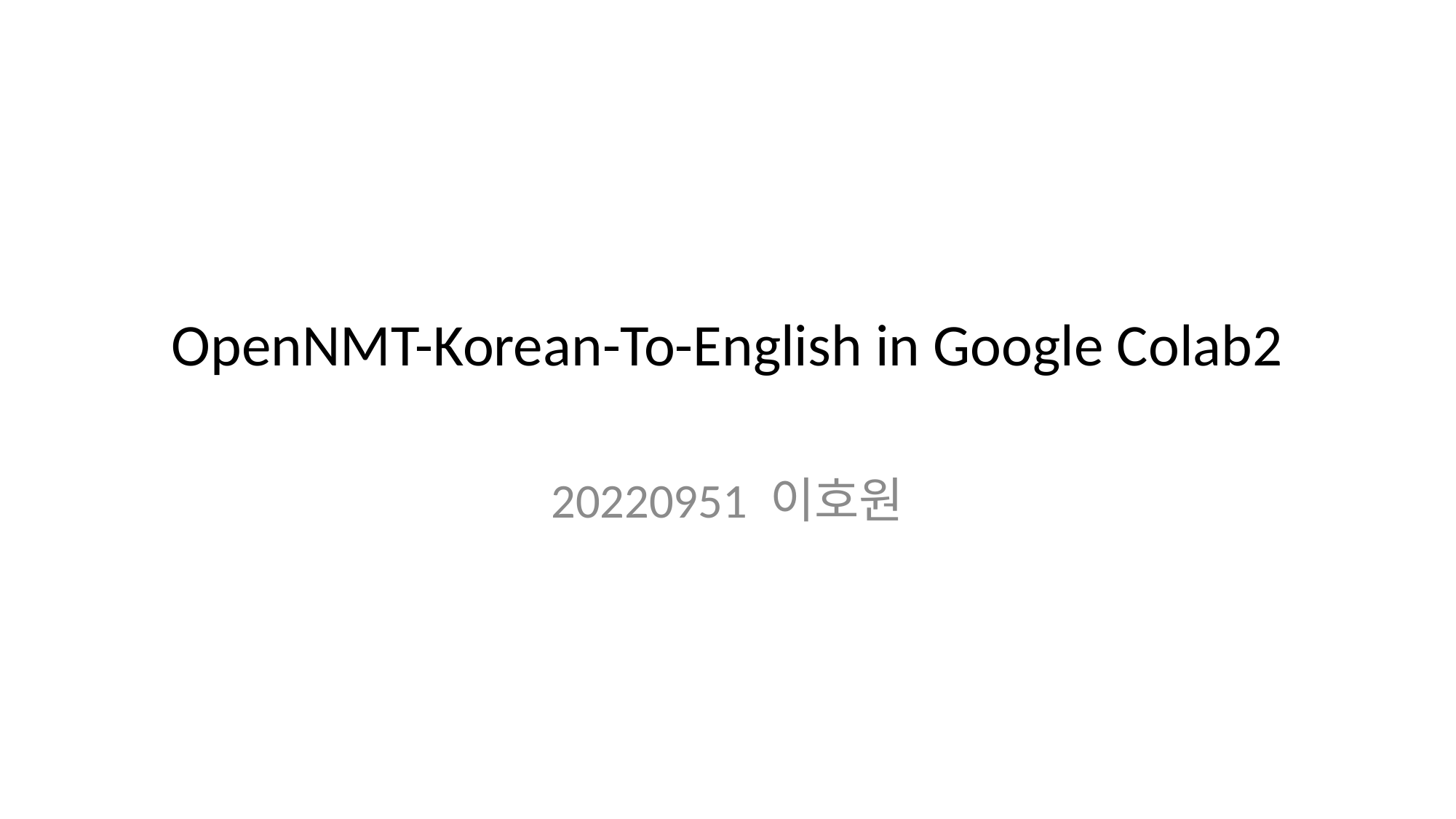

# OpenNMT-Korean-To-English in Google Colab2
20220951 이호원